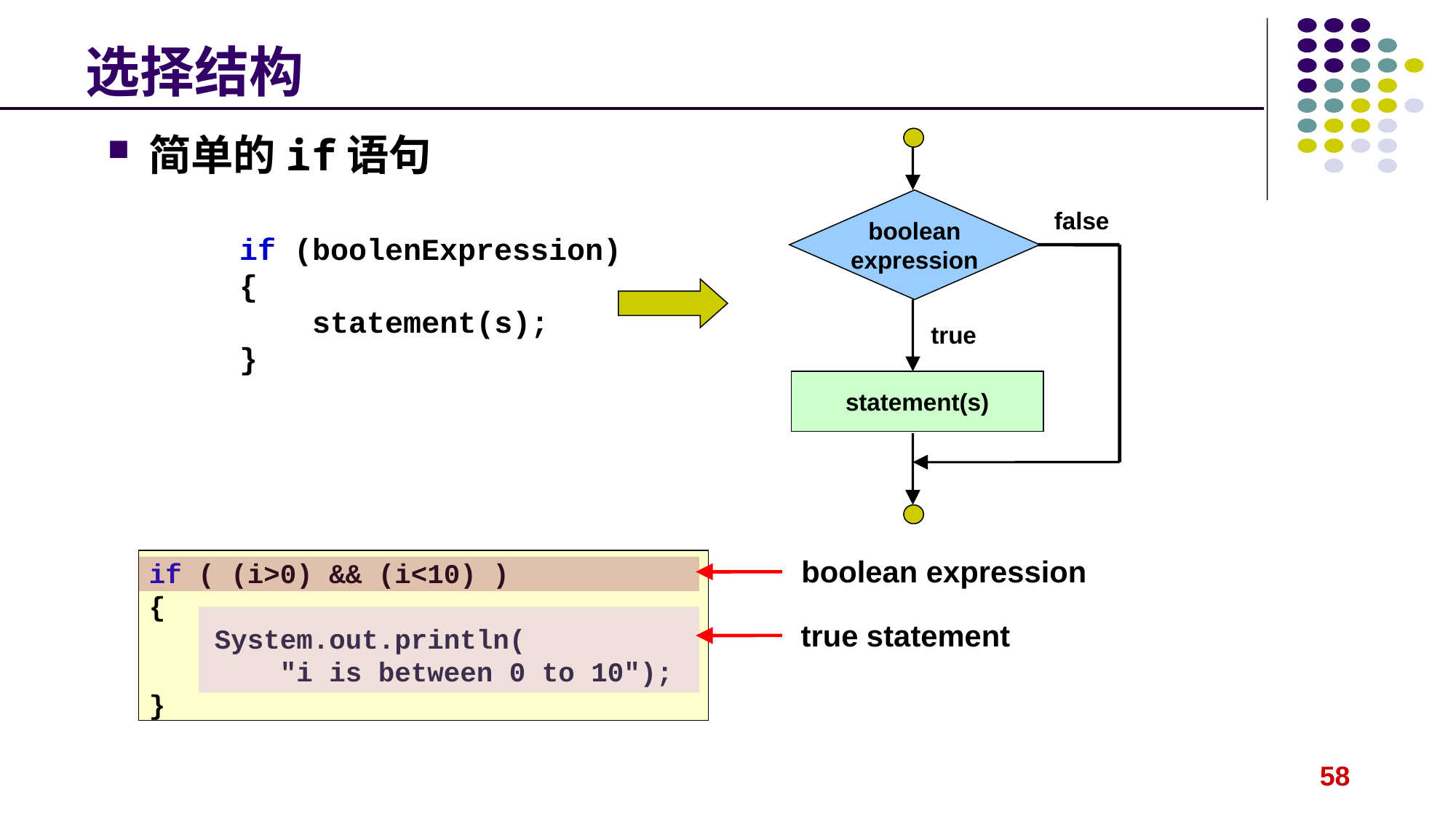

# 选择结构
简单的if语句

boolean
expression
false

true
statement(s)

if (boolenExpression)
{
    statement(s);
}

boolean expression
if ( (i>0) && (i<10) )
{
    System.out.println(
        "i is between 0 to 10");
}

true statement